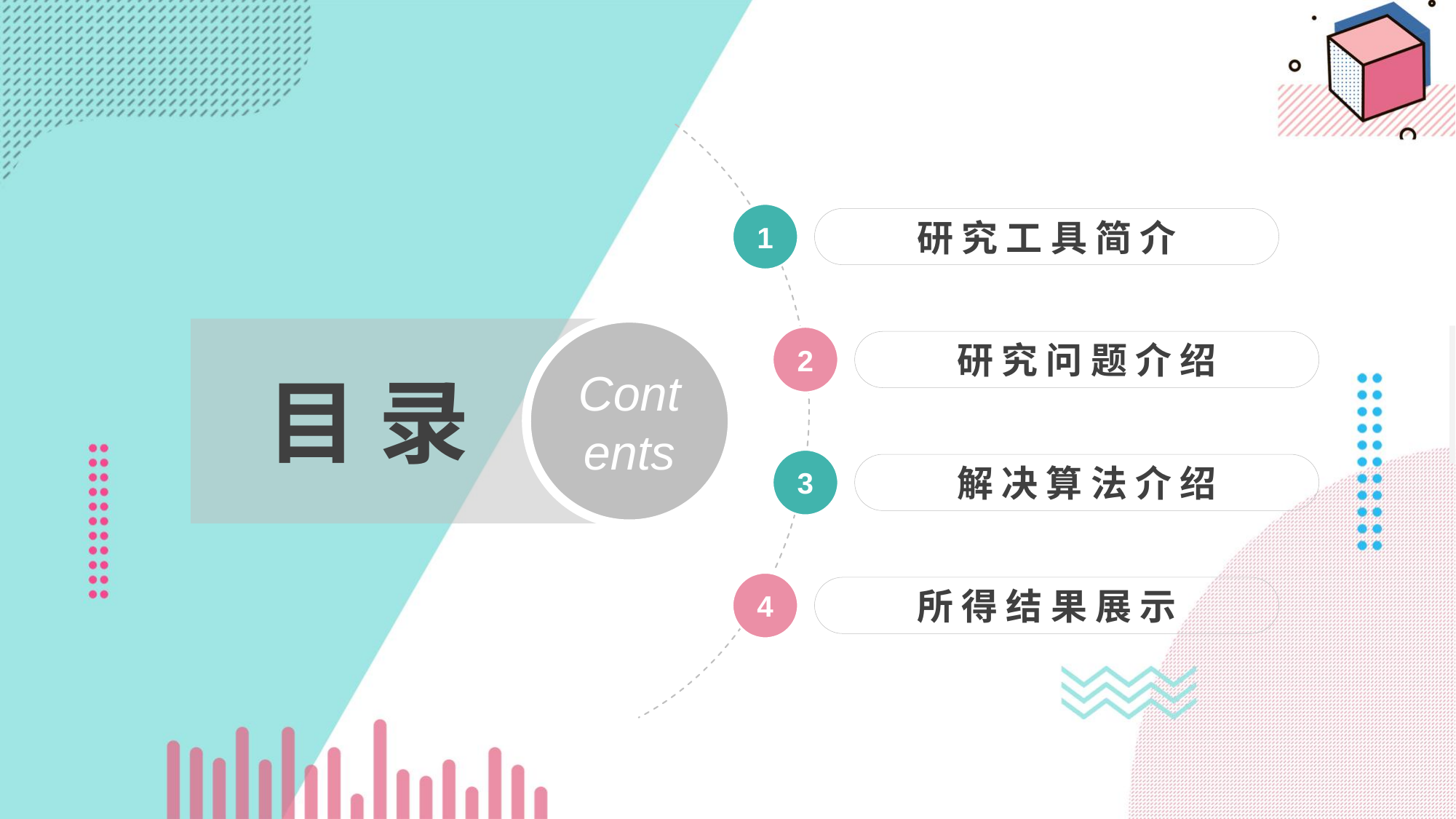

1
研 究 工 具 简 介
2
研 究 问 题 介 绍
3
解 决 算 法 介 绍
4
所 得 结 果 展 示
https://www.ypppt.com/
Contents

目 录